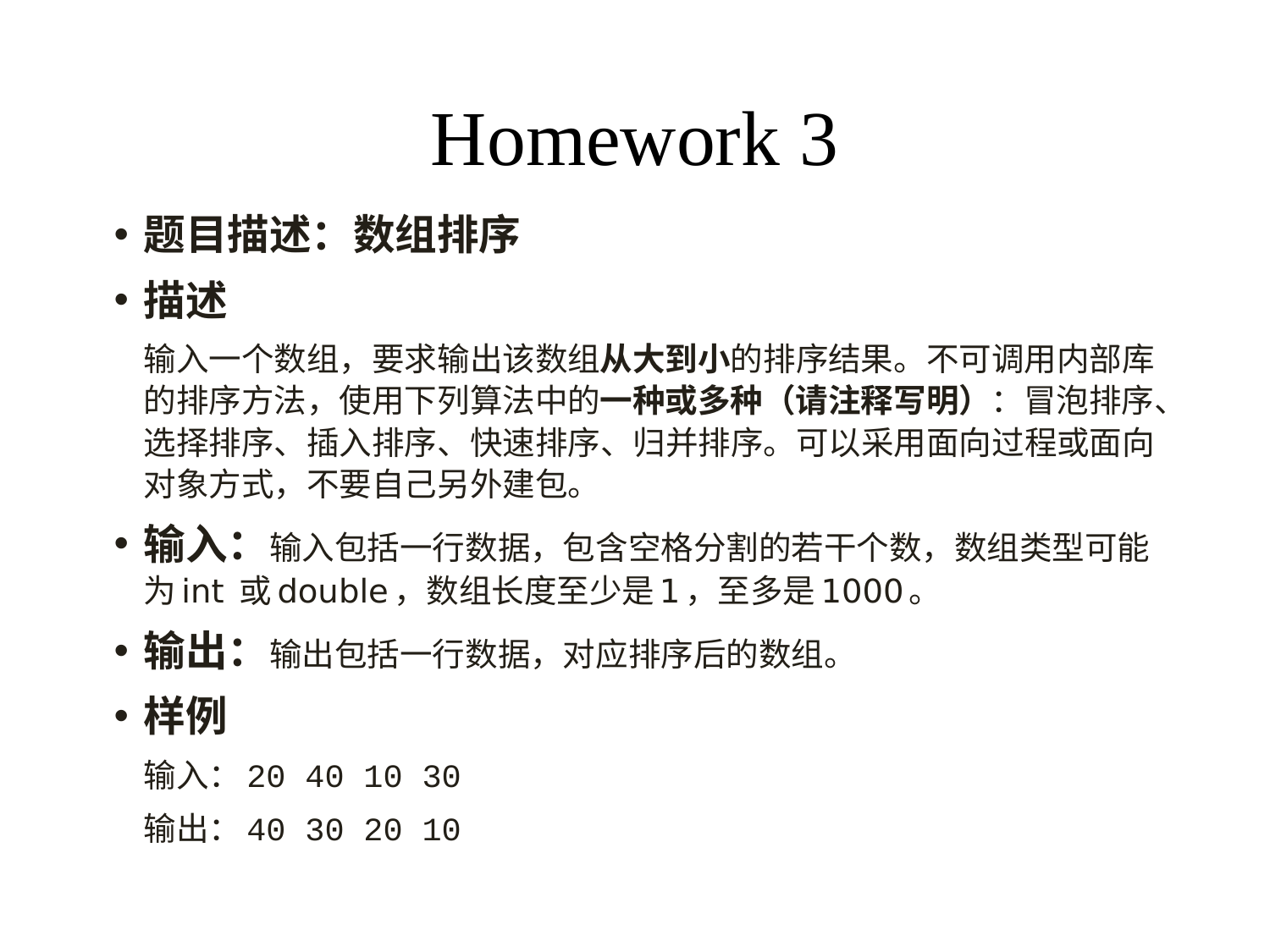

# Homework 3
题目描述：数组排序
描述
输入一个数组，要求输出该数组从大到小的排序结果。不可调用内部库的排序方法，使用下列算法中的一种或多种（请注释写明）：冒泡排序、选择排序、插入排序、快速排序、归并排序。可以采用面向过程或面向对象方式，不要自己另外建包。
输入：输入包括一行数据，包含空格分割的若干个数，数组类型可能为int 或double，数组长度至少是1，至多是1000。
输出：输出包括一行数据，对应排序后的数组。
样例
输入：20 40 10 30
输出：40 30 20 10